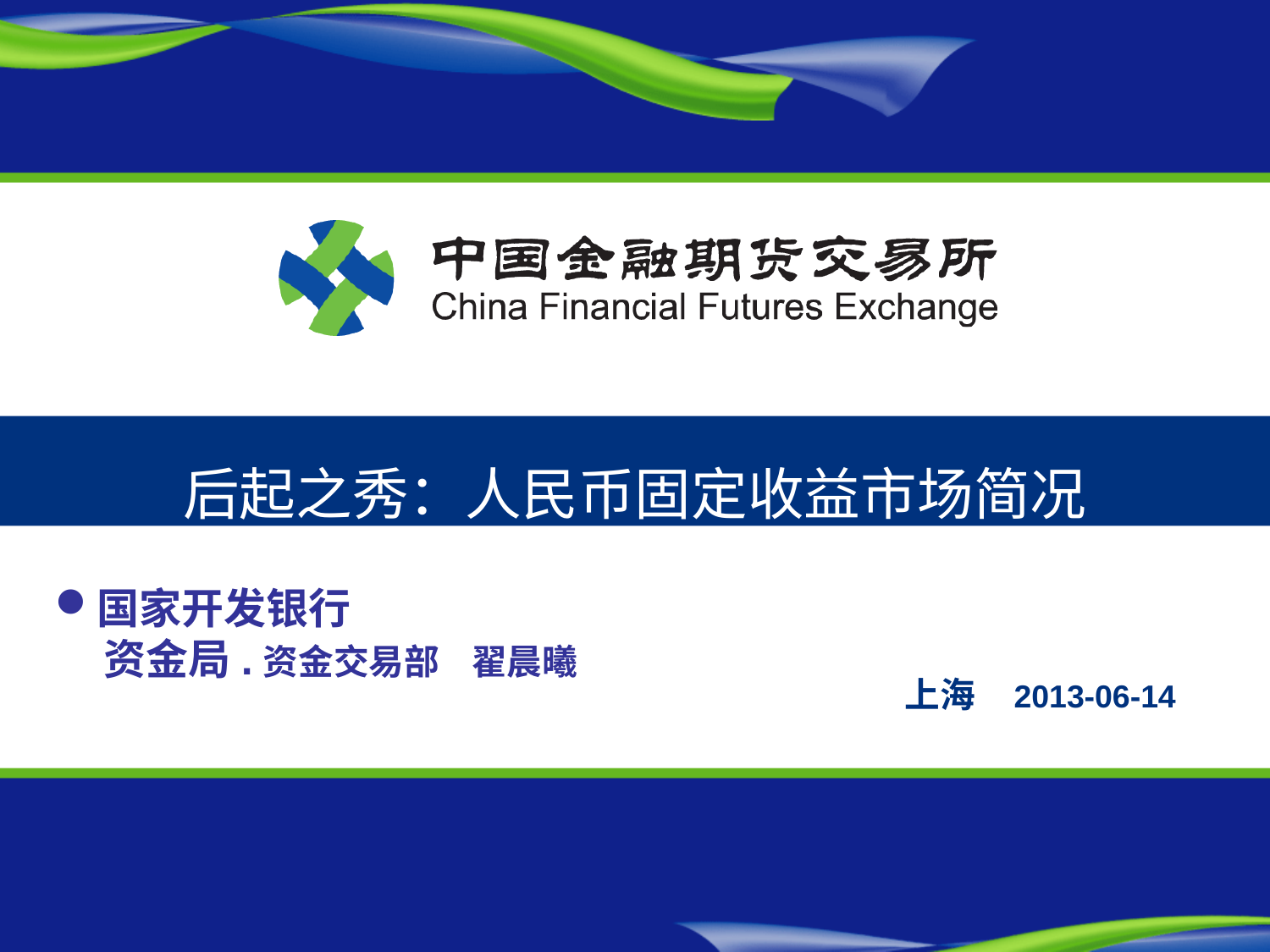

后起之秀：人民币固定收益市场简况
国家开发银行
  资金局.资金交易部    翟晨曦
上海    2013-06-14